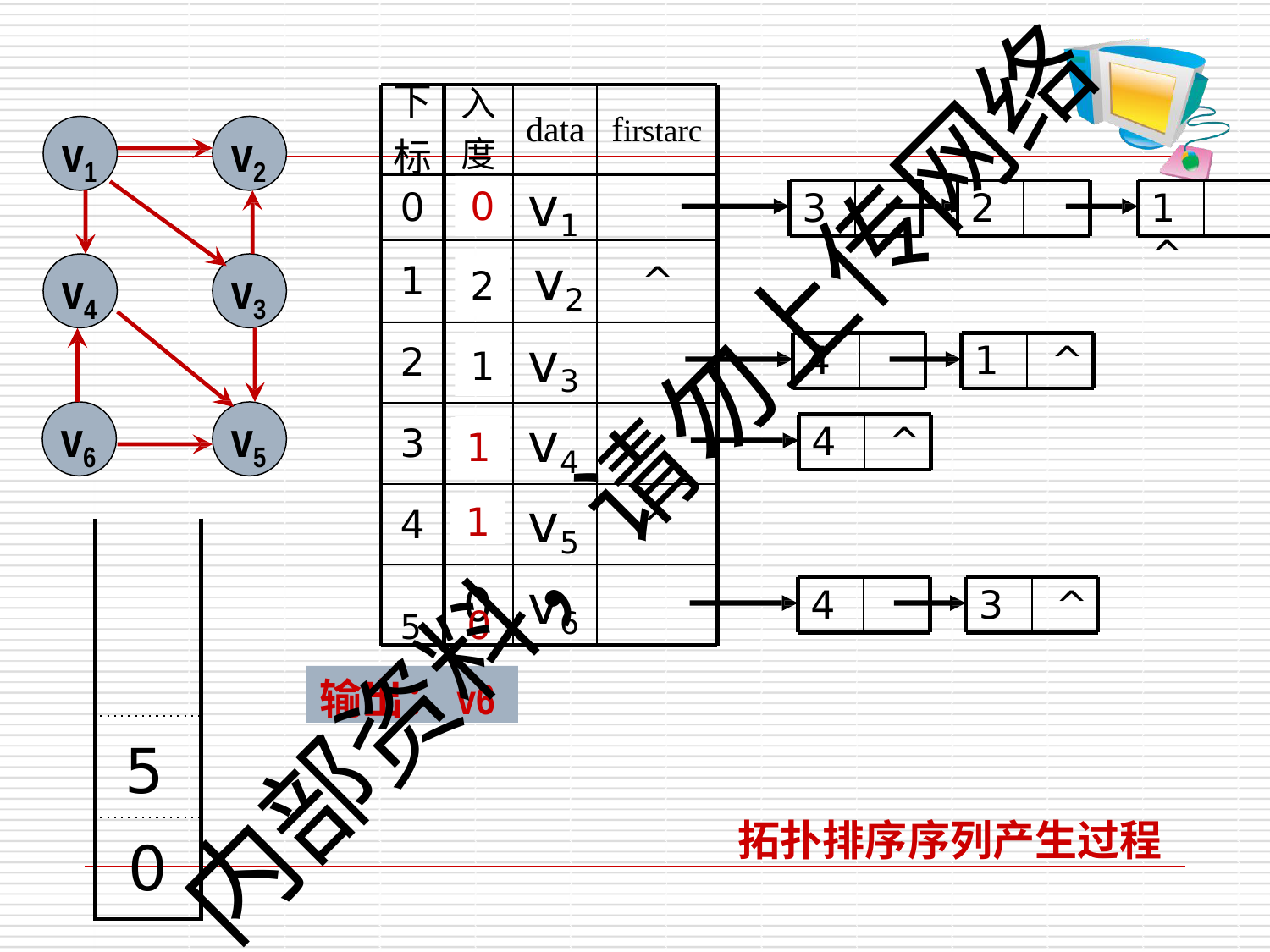

下 标
入 度

data
firstarc

v1
v2

v1

0
0

0
3
2
1	^

2	v2
0

1
^

v4
v3

v3

0

4
1	^

2
1

v6
v5
v4
0

4	^

3

1
2
内部资料，请勿上传网络

v5
1
0
4
^
2

v6
0

4
3	^
5	0

输出：v6

5
拓扑排序序列产生过程

0